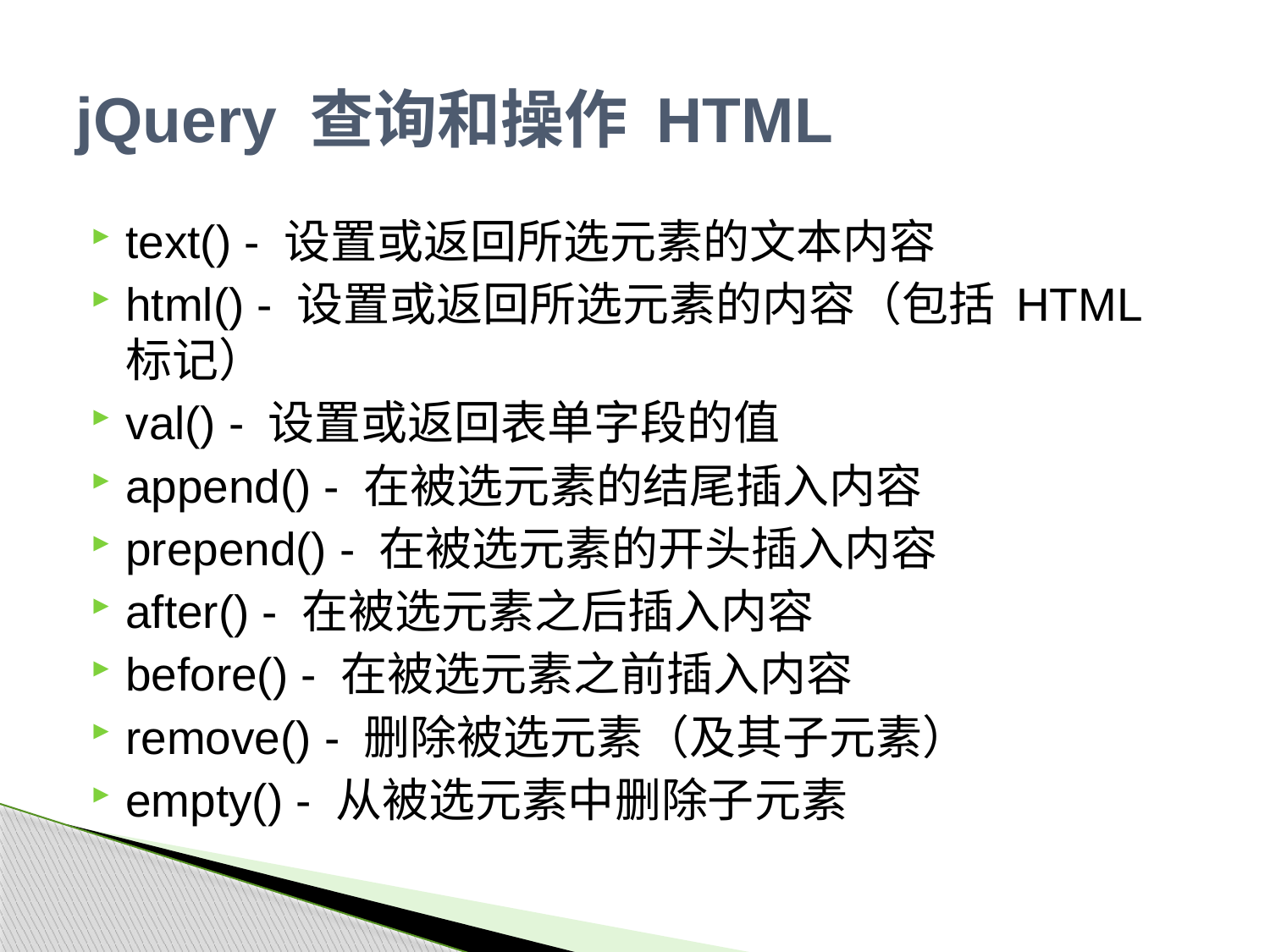

# jQuery 查询和操作 HTML
text() - 设置或返回所选元素的文本内容
html() - 设置或返回所选元素的内容（包括 HTML 标记）
val() - 设置或返回表单字段的值
append() - 在被选元素的结尾插入内容
prepend() - 在被选元素的开头插入内容
after() - 在被选元素之后插入内容
before() - 在被选元素之前插入内容
remove() - 删除被选元素（及其子元素）
empty() - 从被选元素中删除子元素